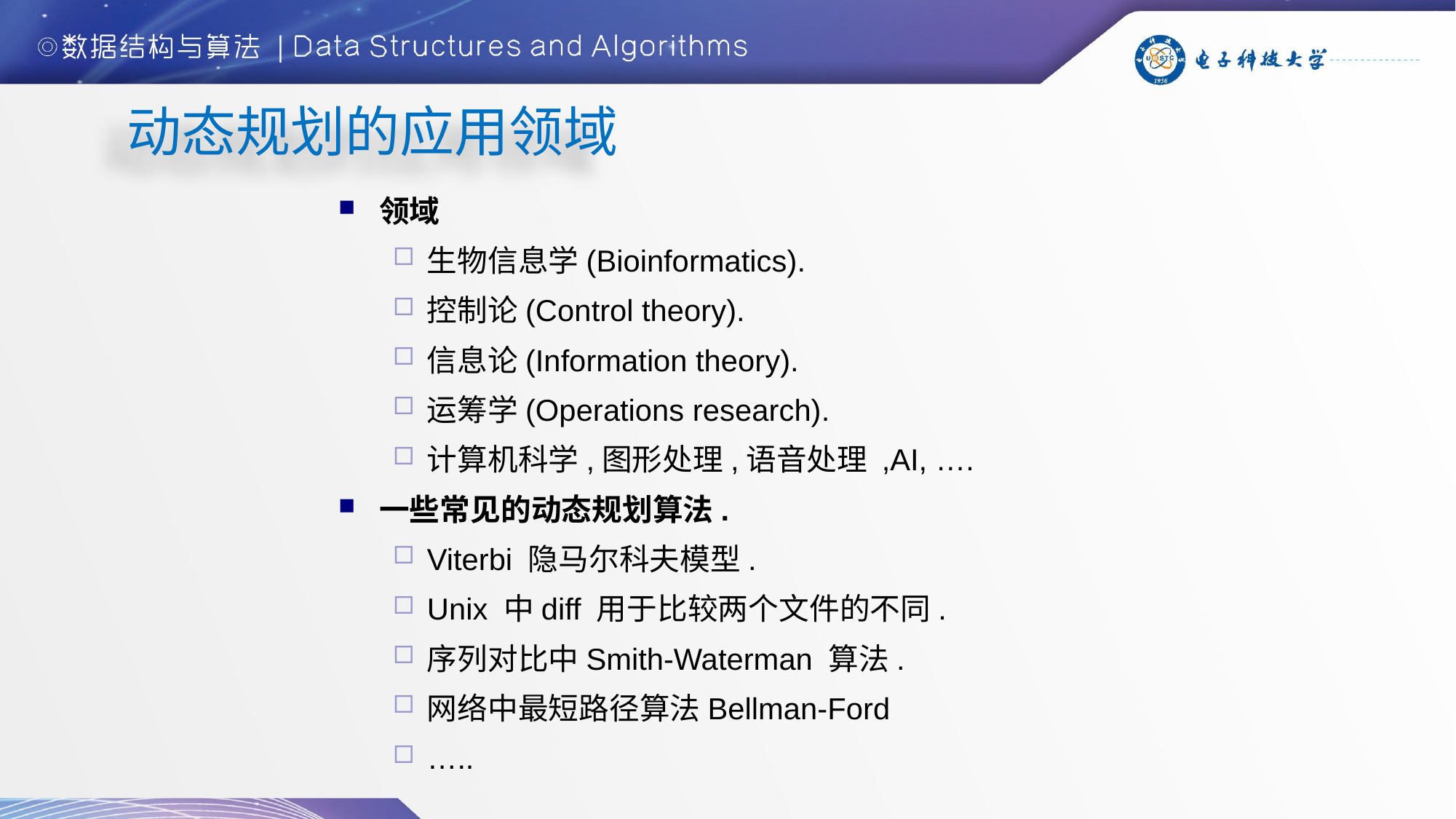

# 动态规划的应用领域
领域
生物信息学(Bioinformatics).
控制论(Control theory).
信息论(Information theory).
运筹学(Operations research).
计算机科学,图形处理,语音处理 ,AI, ….
一些常见的动态规划算法.
Viterbi 隐马尔科夫模型.
Unix 中diff 用于比较两个文件的不同.
序列对比中Smith-Waterman 算法.
网络中最短路径算法Bellman-Ford
…..